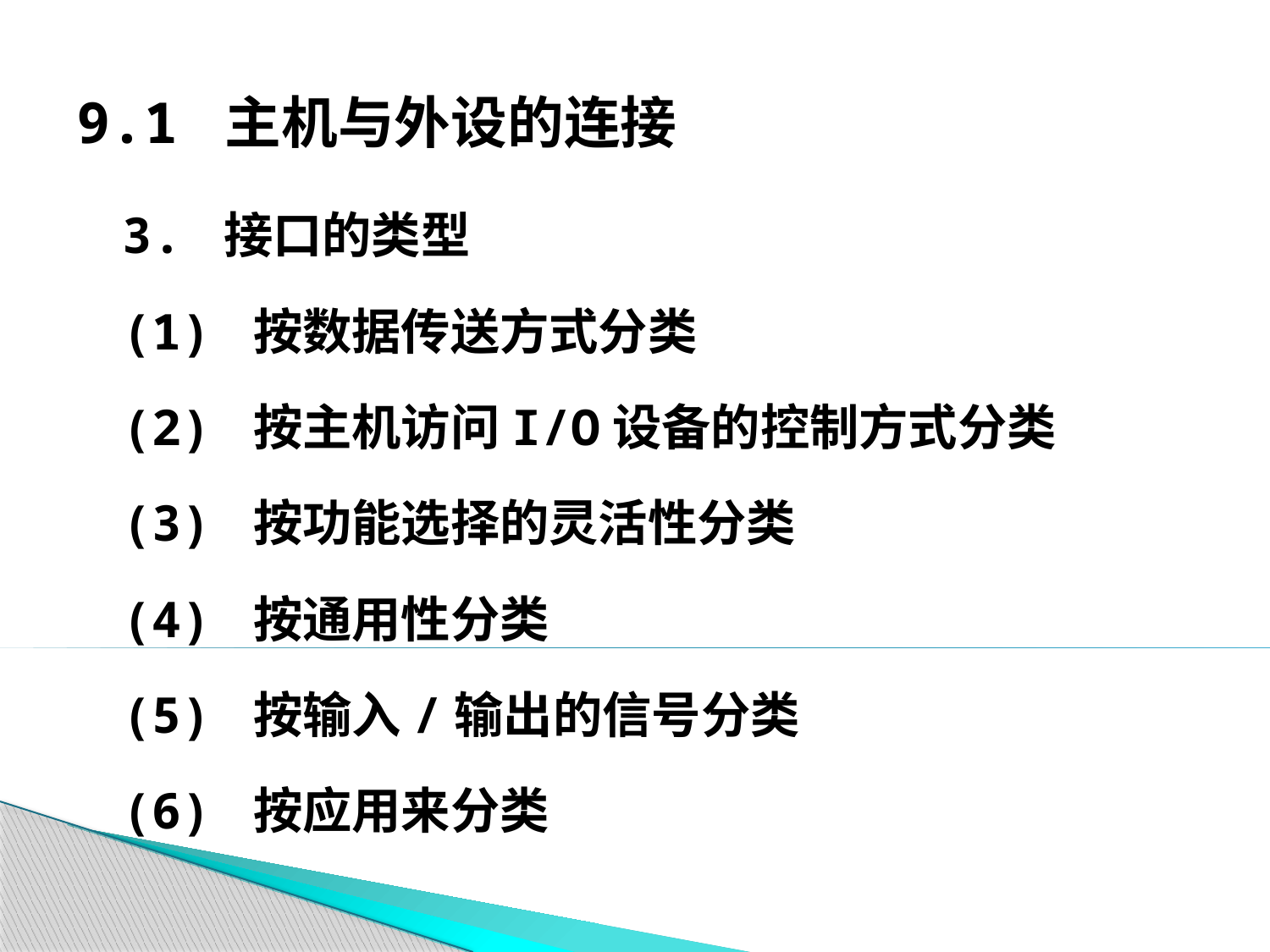

# 9.1 主机与外设的连接
3. 接口的类型
(1) 按数据传送方式分类
(2) 按主机访问I/O设备的控制方式分类
(3) 按功能选择的灵活性分类
(4) 按通用性分类
(5) 按输入/输出的信号分类
(6) 按应用来分类